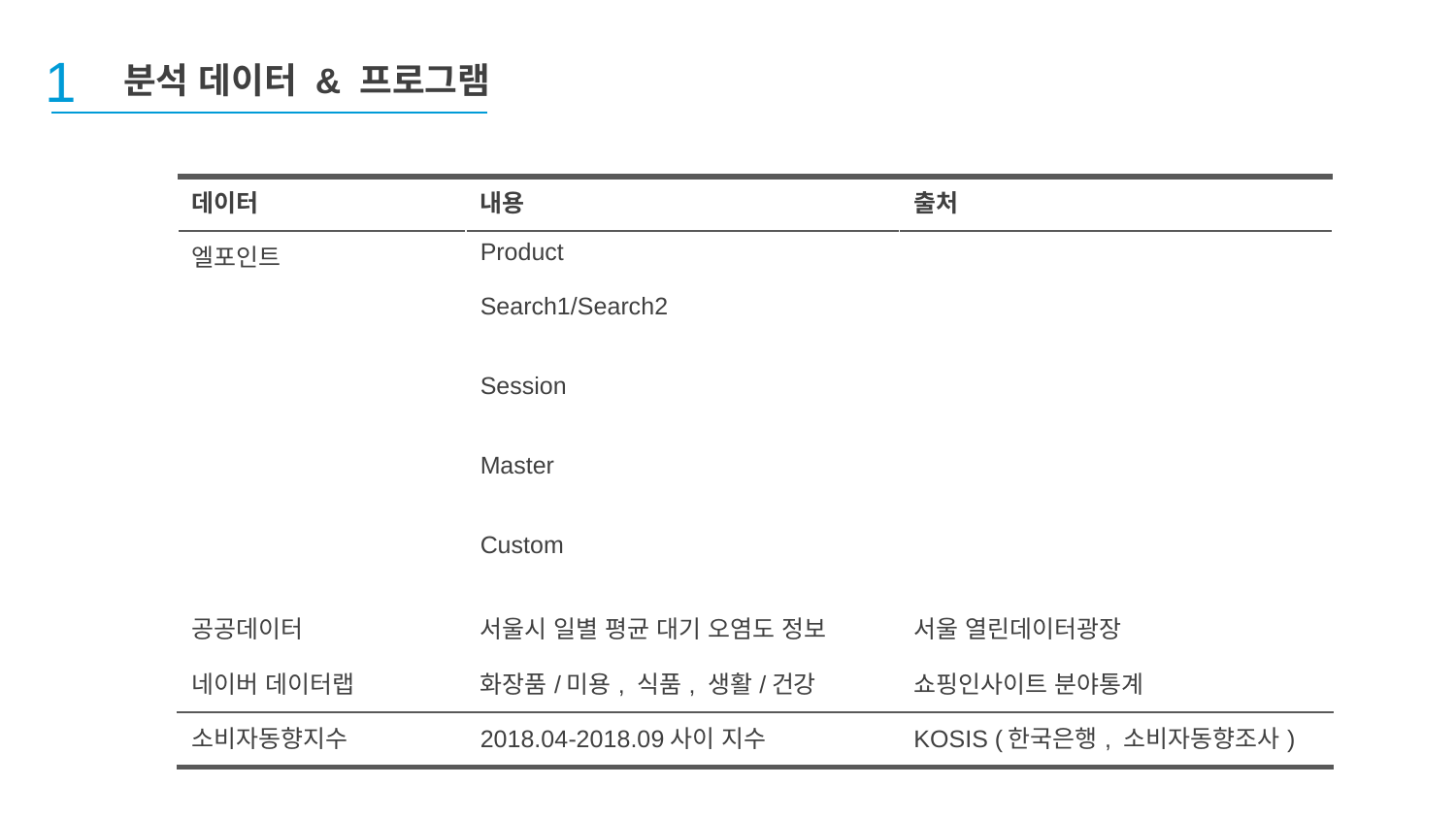

1
분석 데이터 & 프로그램
| 데이터 | 내용 | 출처 |
| --- | --- | --- |
| 엘포인트 | Product |  |
|  | Search1/Search2 |  |
|  | Session |  |
|  | Master |  |
|  | Custom |  |
| 공공데이터 | 서울시 일별 평균 대기 오염도 정보 | 서울 열린데이터광장 |
| 네이버 데이터랩 | 화장품/미용, 식품, 생활/건강 | 쇼핑인사이트 분야통계 |
| 소비자동향지수 | 2018.04-2018.09사이 지수 | KOSIS (한국은행, 소비자동향조사) |